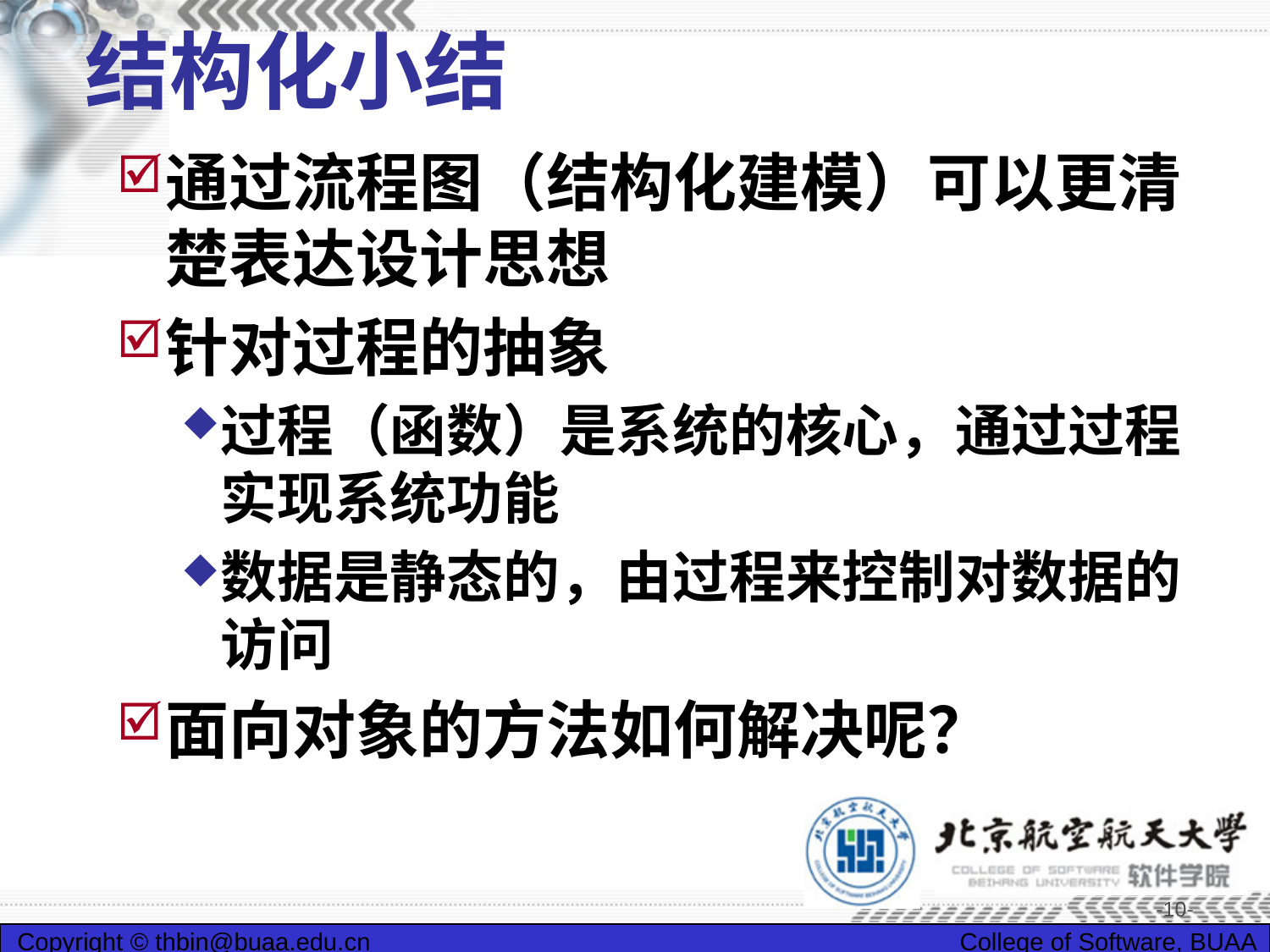

# 结构化小结
通过流程图（结构化建模）可以更清楚表达设计思想
针对过程的抽象
过程（函数）是系统的核心，通过过程实现系统功能
数据是静态的，由过程来控制对数据的访问
面向对象的方法如何解决呢？
-10-